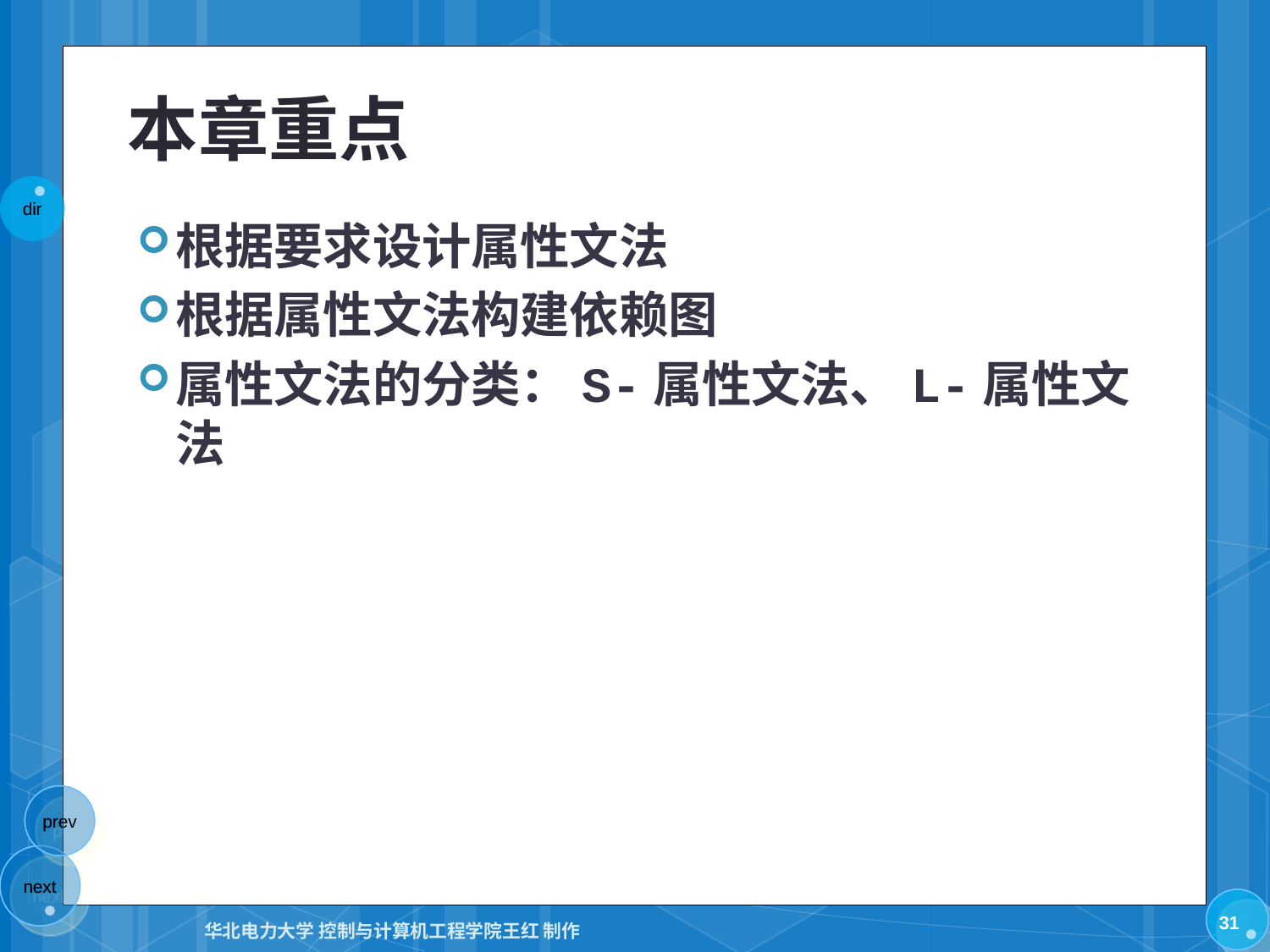

# 本章重点
根据要求设计属性文法
根据属性文法构建依赖图
属性文法的分类：S-属性文法、L-属性文法

31
华北电力大学 控制与计算机工程学院王红 制作